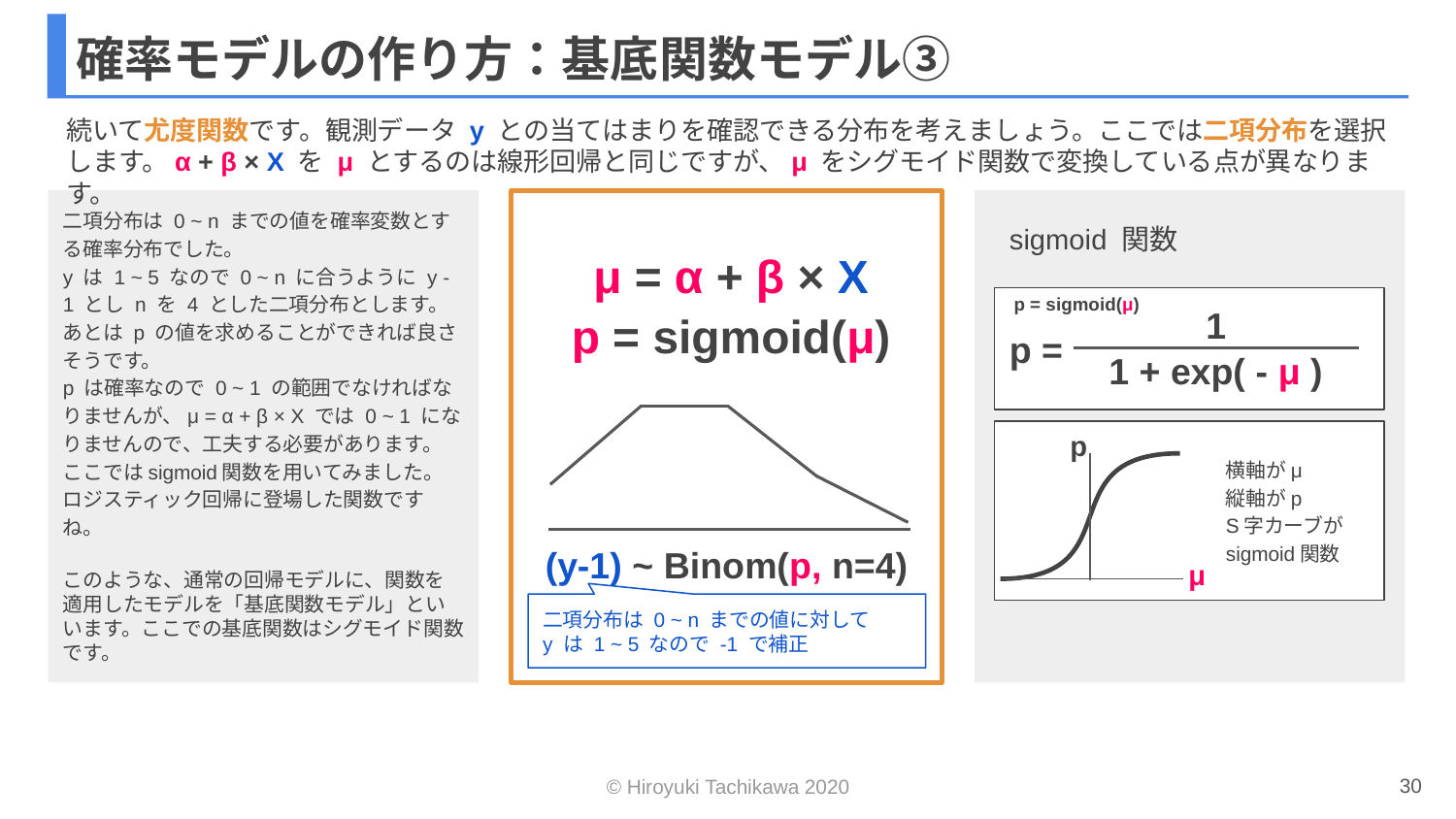

# 確率モデルの作り方：基底関数モデル③
続いて尤度関数です。観測データ y との当てはまりを確認できる分布を考えましょう。ここでは二項分布を選択します。α + β × X を μ とするのは線形回帰と同じですが、μ をシグモイド関数で変換している点が異なります。
二項分布は 0 ~ n までの値を確率変数とする確率分布でした。
y は 1 ~ 5 なので 0 ~ n に合うように y - 1 とし n を 4 とした二項分布とします。
あとは p の値を求めることができれば良さそうです。
p は確率なので 0 ~ 1 の範囲でなければなりませんが、μ = α + β × X では 0 ~ 1 になりませんので、工夫する必要があります。
ここではsigmoid関数を用いてみました。
ロジスティック回帰に登場した関数ですね。

このような、通常の回帰モデルに、関数を適用したモデルを「基底関数モデル」といいます。ここでの基底関数はシグモイド関数です。

sigmoid 関数
μ = α + β × X
p =
p = sigmoid(μ)
1
p = sigmoid(μ)
1 + exp( - μ )

p
横軸がμ
縦軸がp
S字カーブが
sigmoid関数
(y-1) ~ Binom(p, n=4)
μ
二項分布は 0 ~ n までの値に対して
y は 1 ~ 5 なので -1 で補正
30